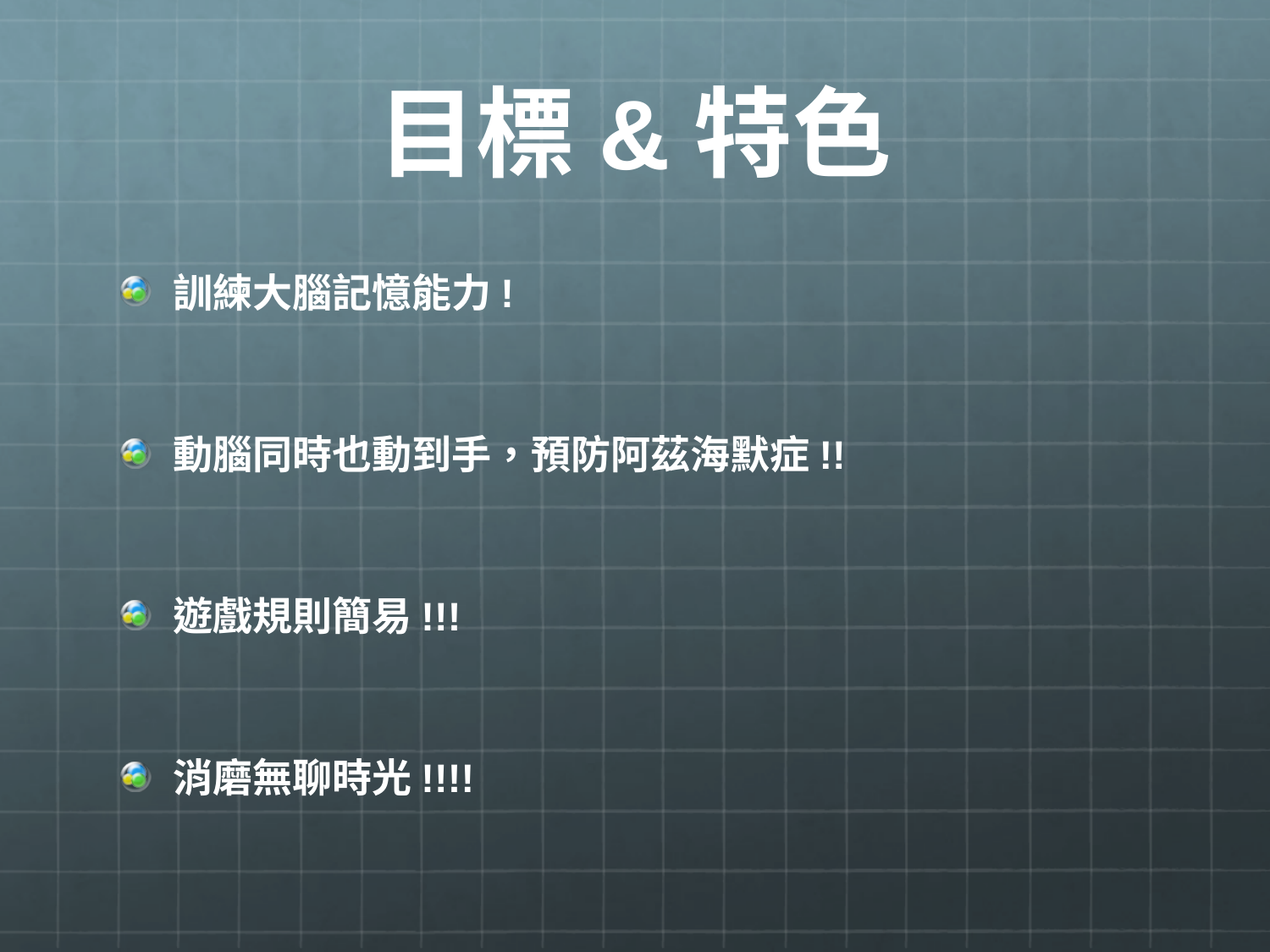

# 目標&特色
訓練大腦記憶能力!

動腦同時也動到手，預防阿茲海默症!!

遊戲規則簡易!!!

消磨無聊時光!!!!